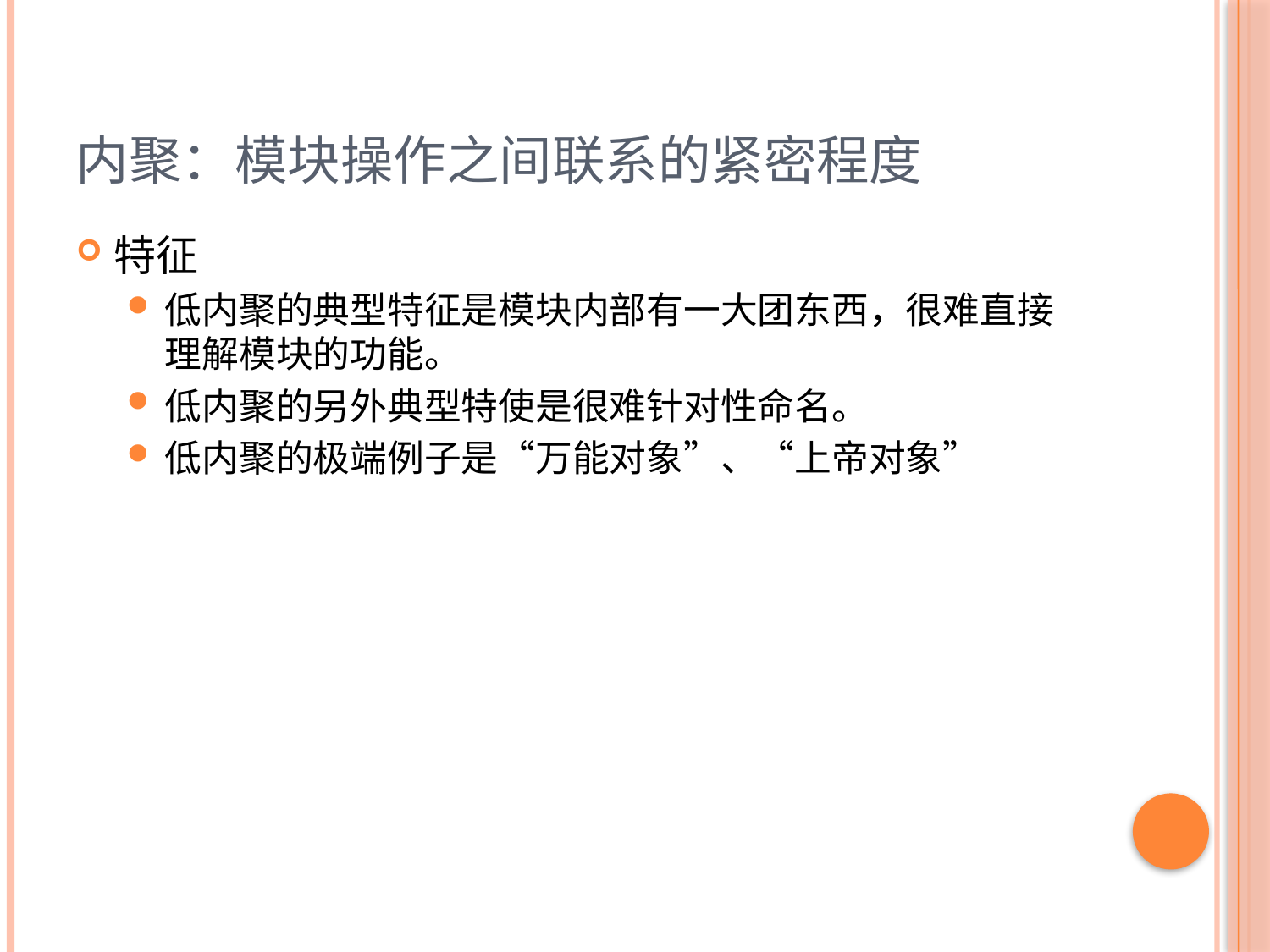

# 内聚：模块操作之间联系的紧密程度
特征
低内聚的典型特征是模块内部有一大团东西，很难直接理解模块的功能。
低内聚的另外典型特使是很难针对性命名。
低内聚的极端例子是“万能对象”、“上帝对象”